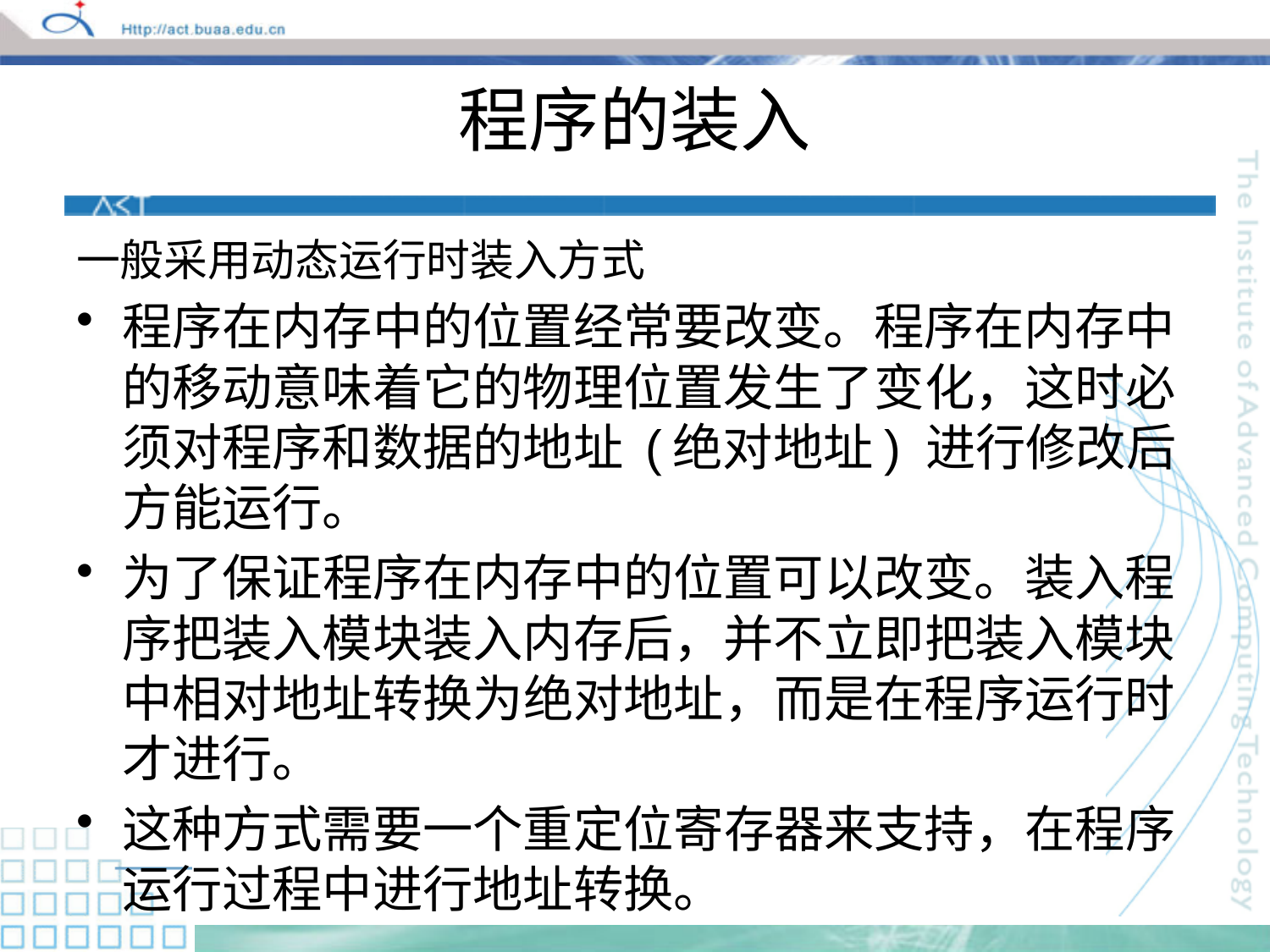

# 程序的装入
一般采用动态运行时装入方式
程序在内存中的位置经常要改变。程序在内存中的移动意味着它的物理位置发生了变化，这时必须对程序和数据的地址 (绝对地址) 进行修改后方能运行。
为了保证程序在内存中的位置可以改变。装入程序把装入模块装入内存后，并不立即把装入模块中相对地址转换为绝对地址，而是在程序运行时才进行。
这种方式需要一个重定位寄存器来支持，在程序运行过程中进行地址转换。